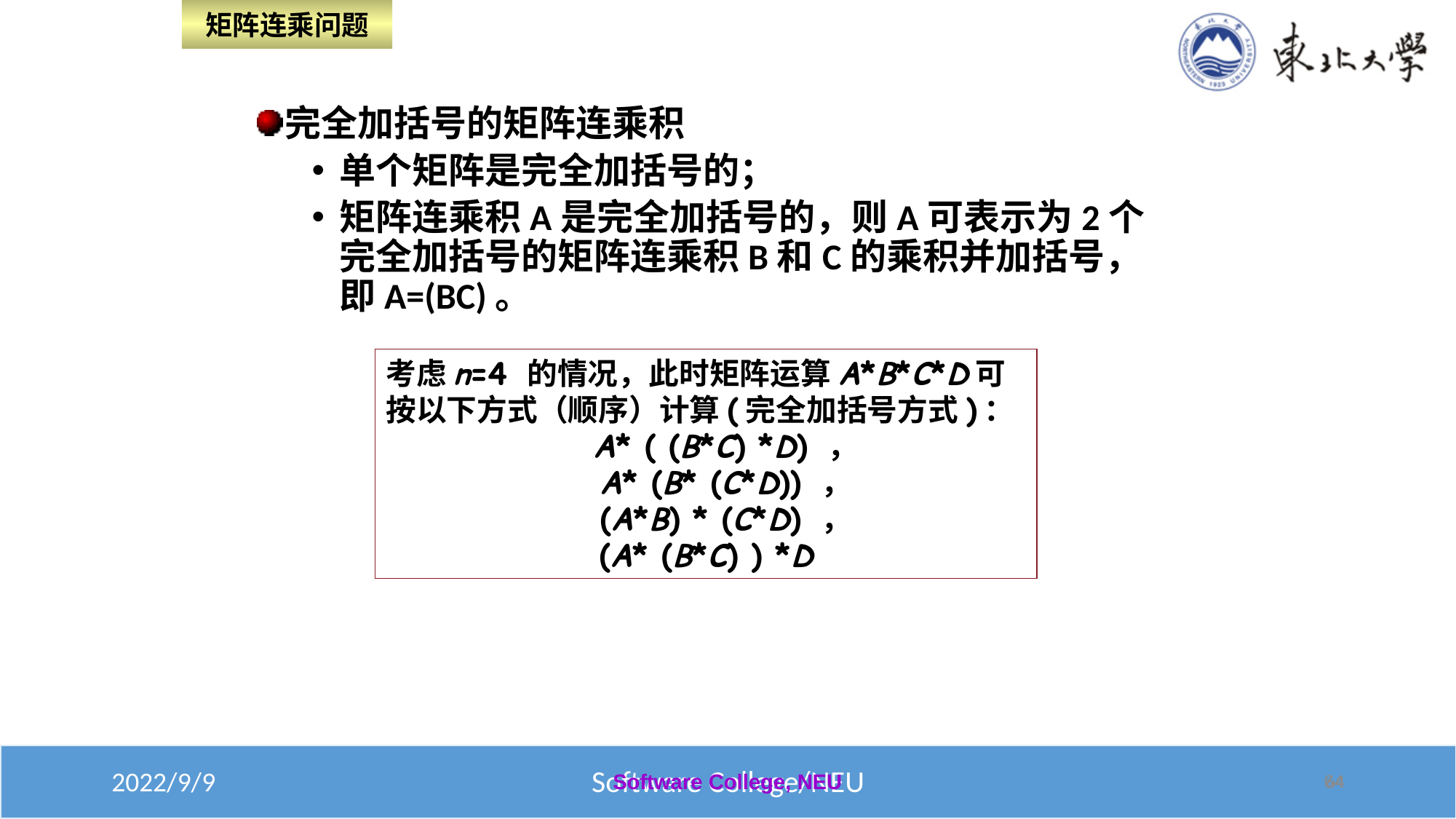

矩阵连乘问题
完全加括号的矩阵连乘积
单个矩阵是完全加括号的；
矩阵连乘积A是完全加括号的，则A可表示为2个完全加括号的矩阵连乘积B和C的乘积并加括号，即A=(BC)。
考虑n=4 的情况，此时矩阵运算A*B*C*D可按以下方式（顺序）计算(完全加括号方式)：
   A* ( (B*C) *D) ，
   A* (B* (C*D)) ，
   (A*B) * (C*D) ，
(A* (B*C) ) *D
Software College, NEU
64